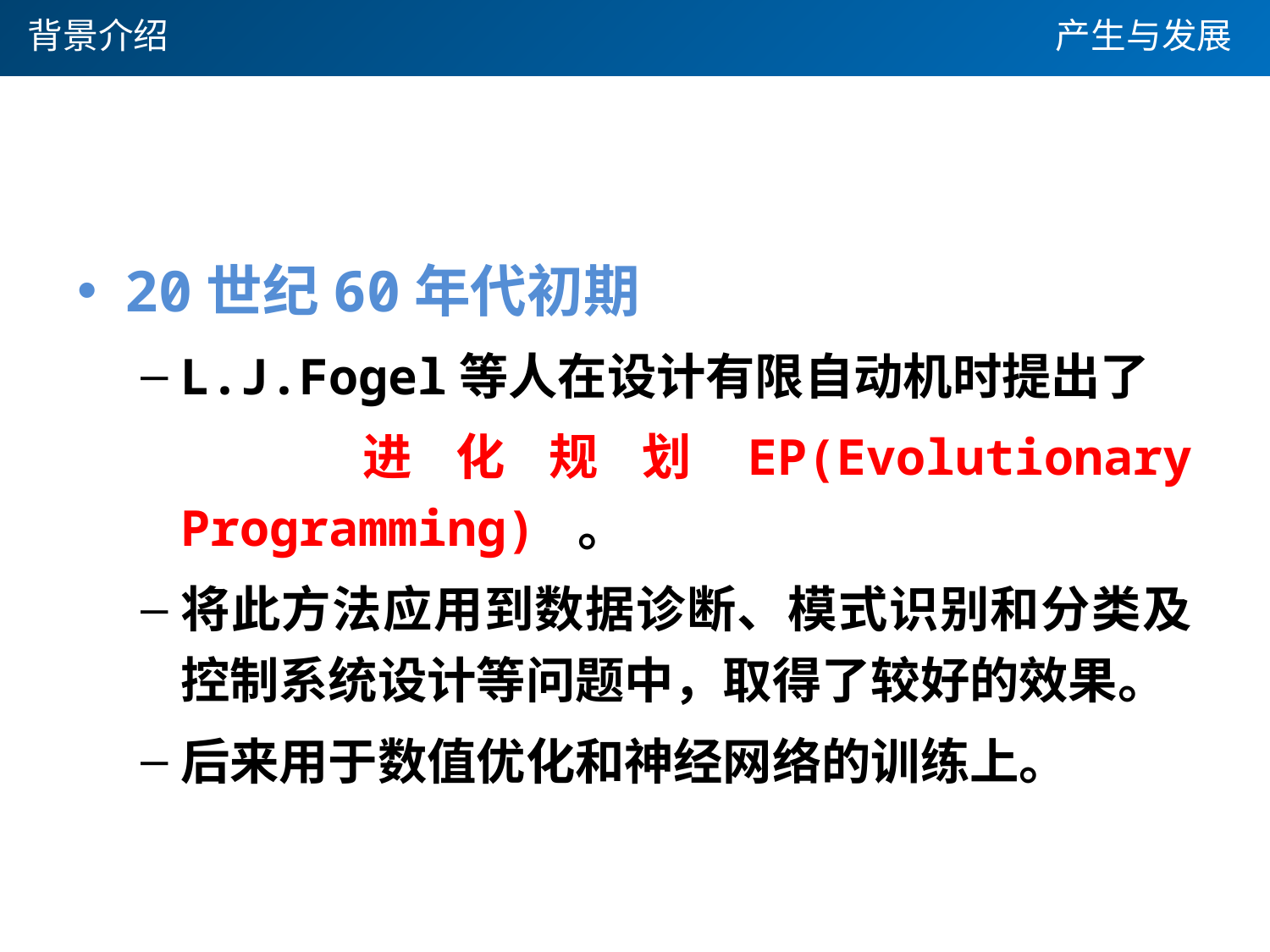

背景介绍
产生与发展
20世纪60年代初期
L.J.Fogel等人在设计有限自动机时提出了
   进化规划EP(Evolutionary Programming) 。
将此方法应用到数据诊断、模式识别和分类及控制系统设计等问题中，取得了较好的效果。
后来用于数值优化和神经网络的训练上。
12